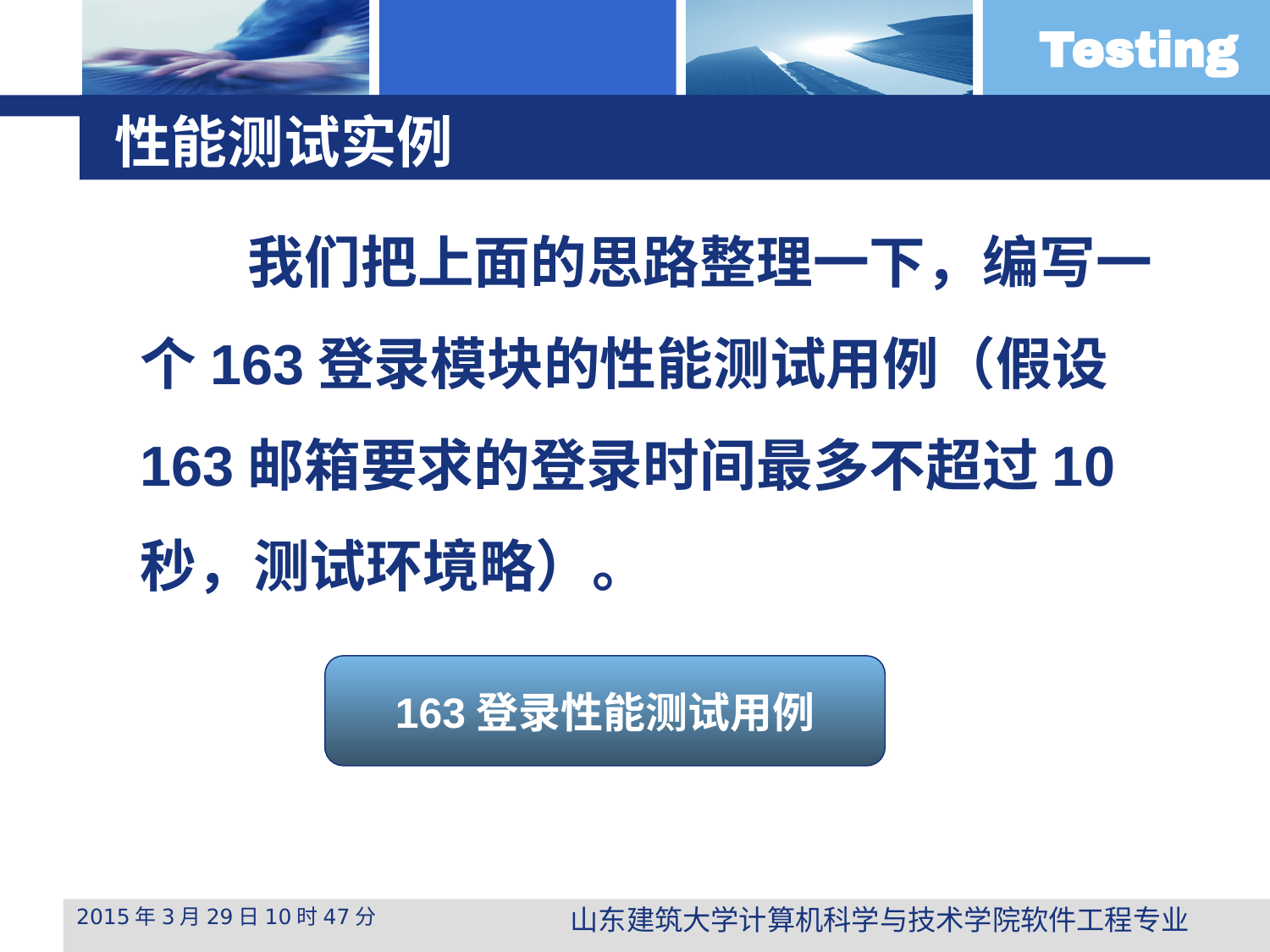

# 性能测试实例
           我们把上面的思路整理一下，编写一个163登录模块的性能测试用例（假设163邮箱要求的登录时间最多不超过10秒，测试环境略）。
163登录性能测试用例
山东建筑大学计算机科学与技术学院软件工程专业
2015年3月29日10时47分